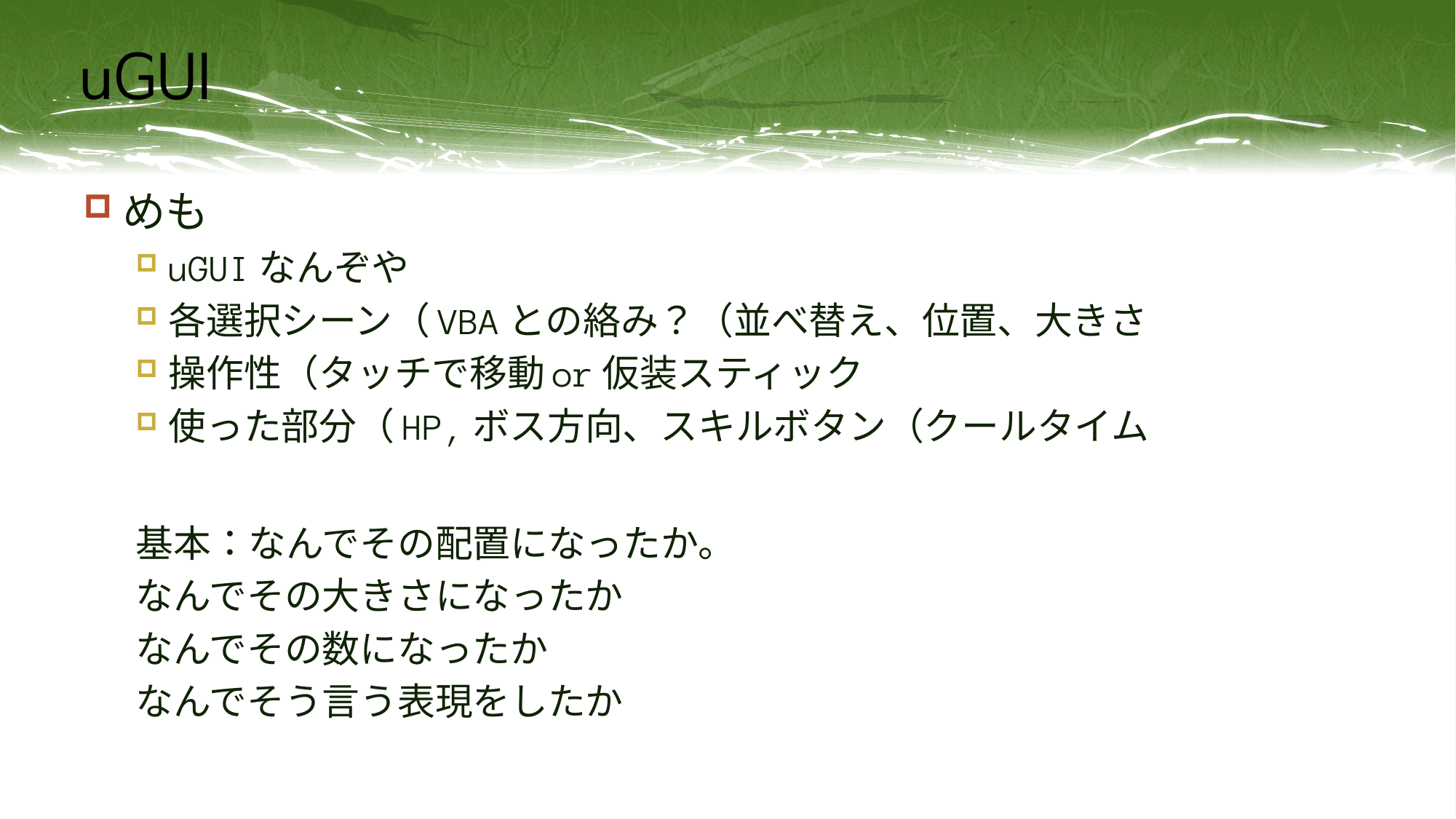

# uGUI
めも
uGUIなんぞや
各選択シーン（VBAとの絡み？（並べ替え、位置、大きさ
操作性（タッチで移動or仮装スティック
使った部分（HP,ボス方向、スキルボタン（クールタイム

基本：なんでその配置になったか。
		なんでその大きさになったか
		なんでその数になったか
		なんでそう言う表現をしたか